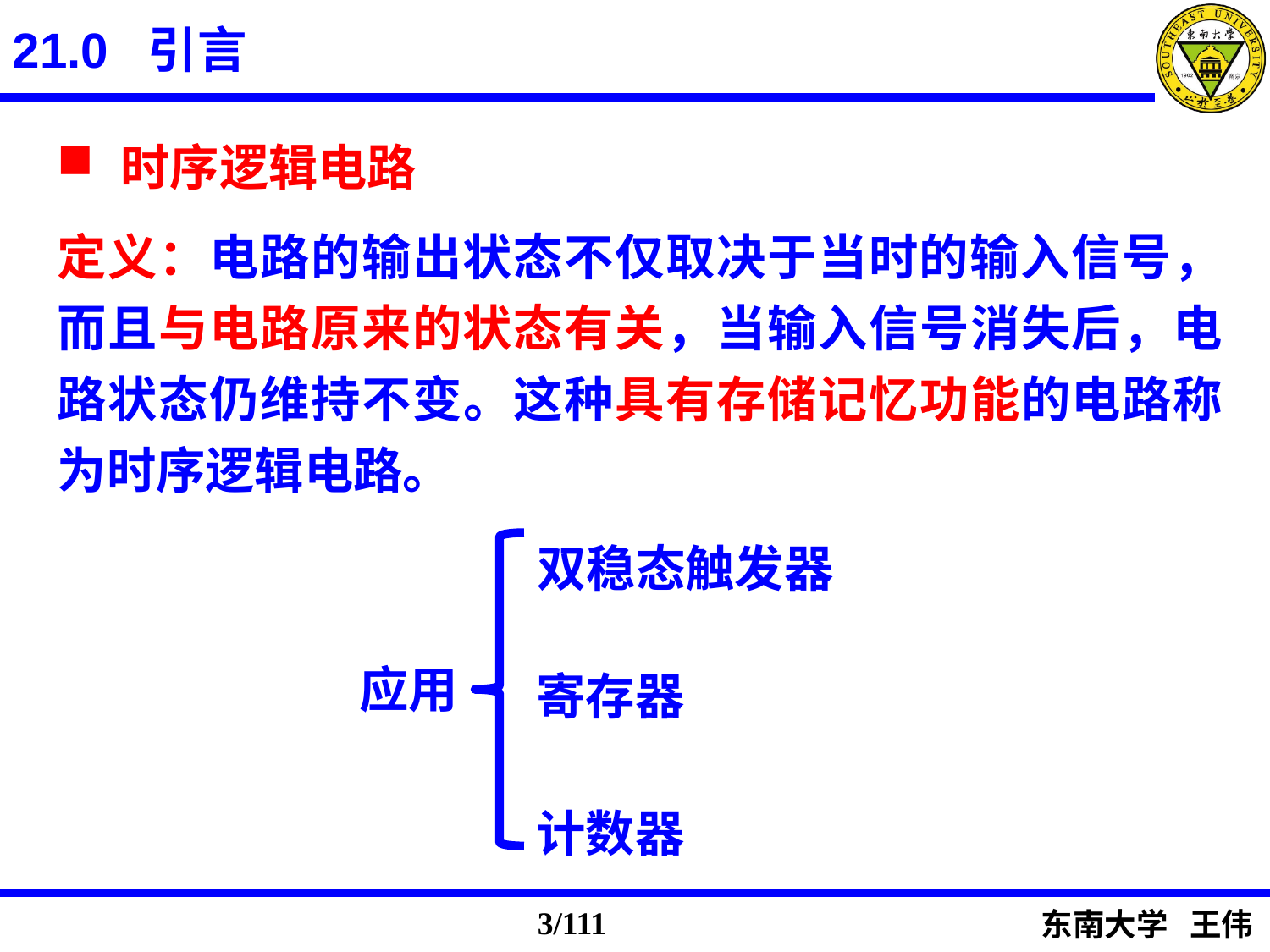

21.0  引言
时序逻辑电路
定义：电路的输出状态不仅取决于当时的输入信号，而且与电路原来的状态有关，当输入信号消失后，电路状态仍维持不变。这种具有存储记忆功能的电路称为时序逻辑电路。
双稳态触发器

应用
寄存器
计数器